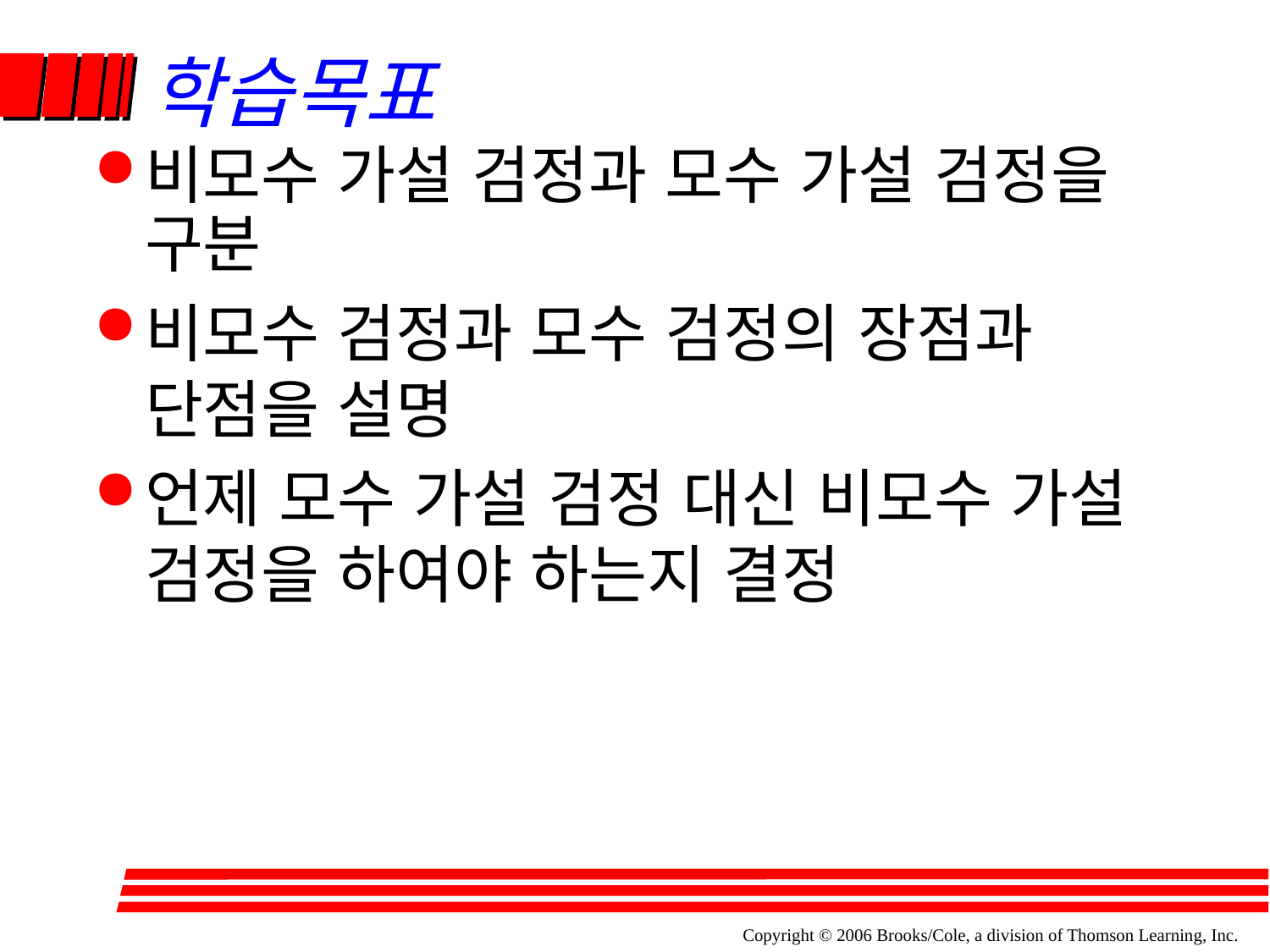

# 학습목표
비모수 가설 검정과 모수 가설 검정을 구분
비모수 검정과 모수 검정의 장점과 단점을 설명
언제 모수 가설 검정 대신 비모수 가설 검정을 하여야 하는지 결정